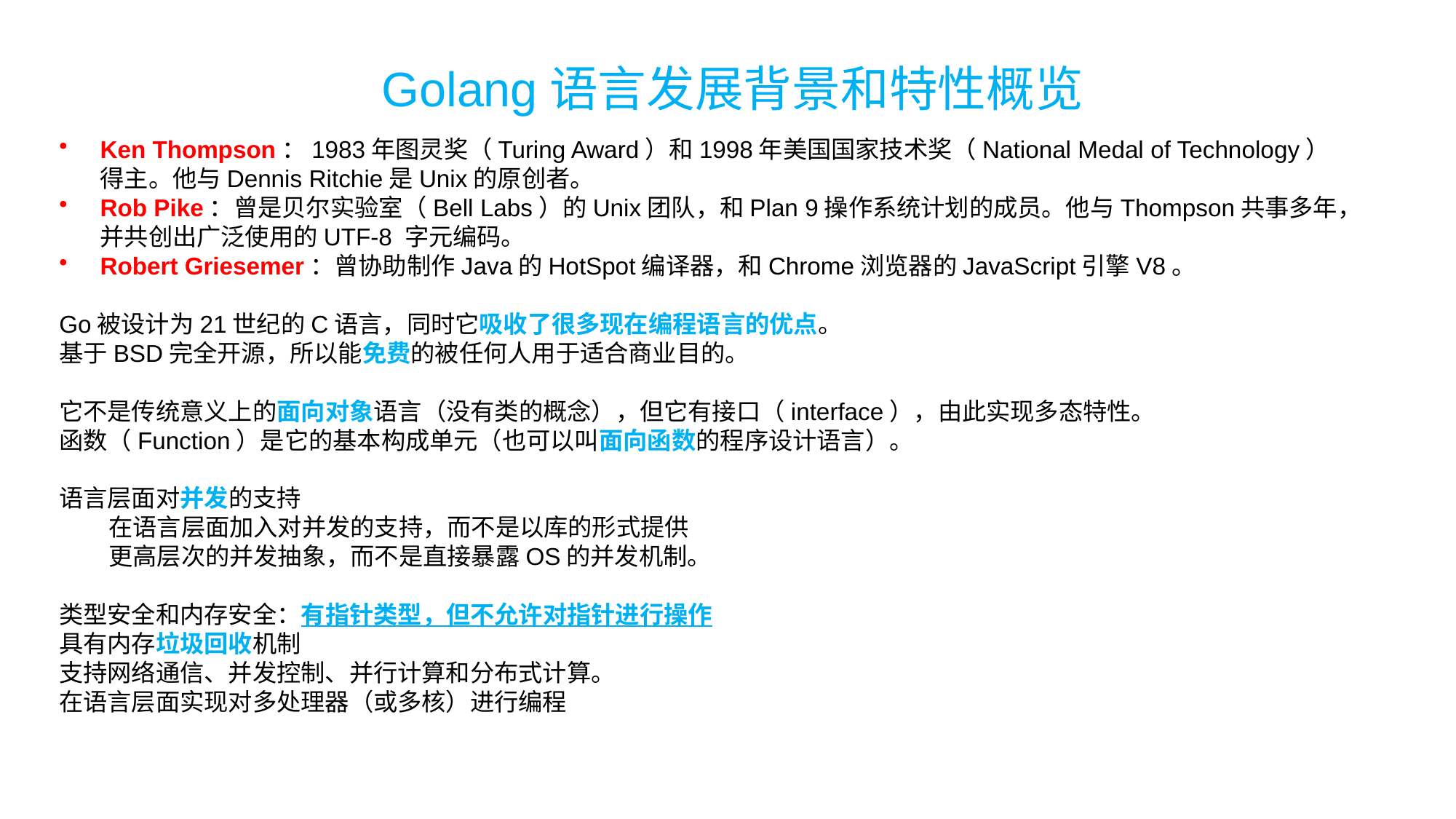

Golang语言发展背景和特性概览
Ken Thompson：1983年图灵奖（Turing Award）和1998年美国国家技术奖（National Medal of Technology）得主。他与Dennis Ritchie是Unix的原创者。
Rob Pike：曾是贝尔实验室（Bell Labs）的Unix团队，和Plan 9操作系统计划的成员。他与Thompson共事多年，并共创出广泛使用的UTF-8 字元编码。
Robert Griesemer：曾协助制作Java的HotSpot编译器，和Chrome浏览器的JavaScript引擎V8。

Go被设计为21世纪的C语言，同时它吸收了很多现在编程语言的优点。
基于BSD完全开源，所以能免费的被任何人用于适合商业目的。

它不是传统意义上的面向对象语言（没有类的概念），但它有接口（interface），由此实现多态特性。
函数（Function）是它的基本构成单元（也可以叫面向函数的程序设计语言）。

语言层面对并发的支持
        在语言层面加入对并发的支持，而不是以库的形式提供
        更高层次的并发抽象，而不是直接暴露OS的并发机制。

类型安全和内存安全：有指针类型，但不允许对指针进行操作
具有内存垃圾回收机制
支持网络通信、并发控制、并行计算和分布式计算。
在语言层面实现对多处理器（或多核）进行编程